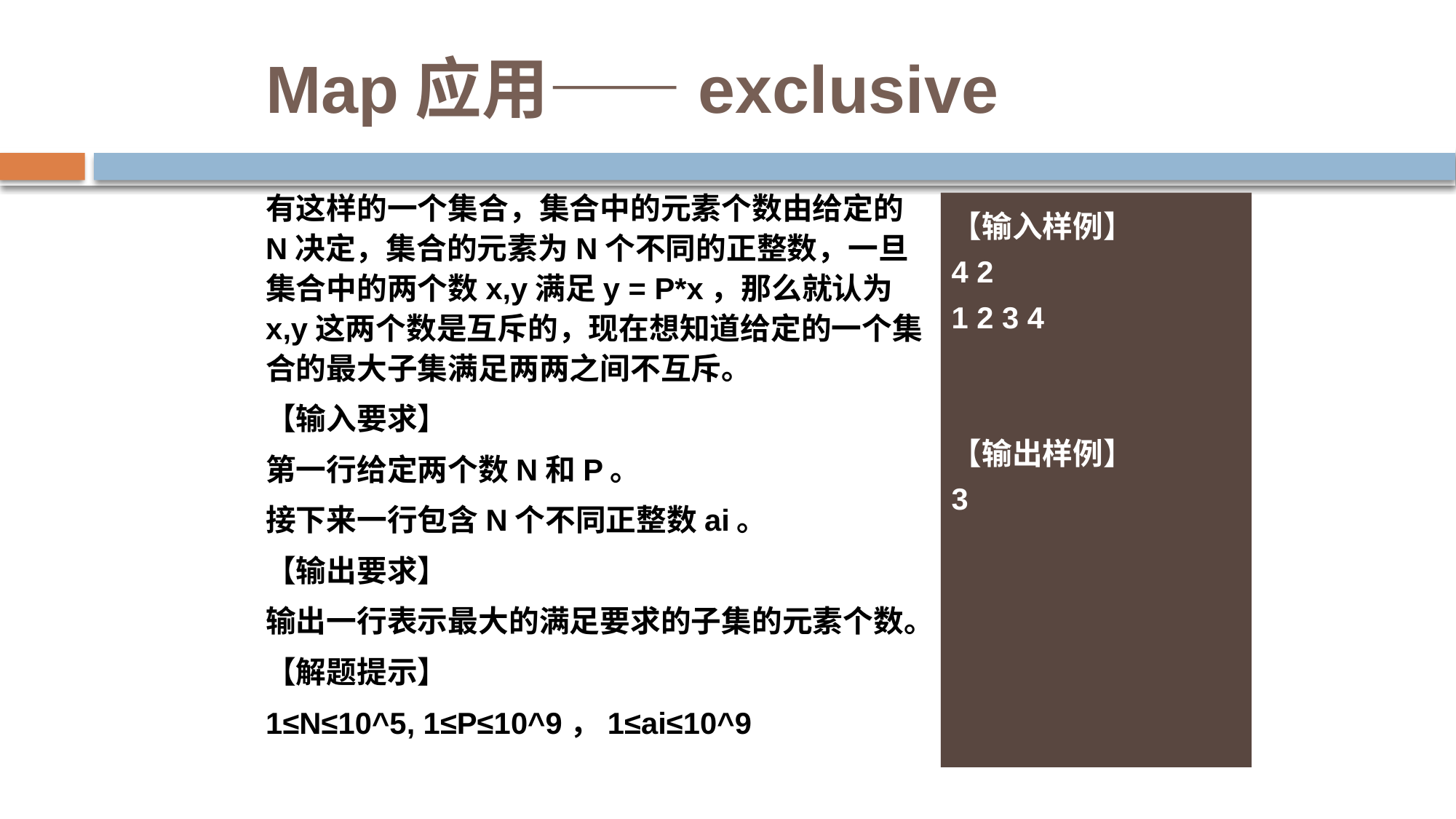

# Map应用——exclusive
有这样的一个集合，集合中的元素个数由给定的N决定，集合的元素为N个不同的正整数，一旦集合中的两个数x,y满足y = P*x，那么就认为x,y这两个数是互斥的，现在想知道给定的一个集合的最大子集满足两两之间不互斥。
【输入要求】
第一行给定两个数N和P。
接下来一行包含N个不同正整数ai。
【输出要求】
输出一行表示最大的满足要求的子集的元素个数。
【解题提示】
1≤N≤10^5, 1≤P≤10^9，1≤ai≤10^9
【输入样例】
4 2
1 2 3 4

【输出样例】
3